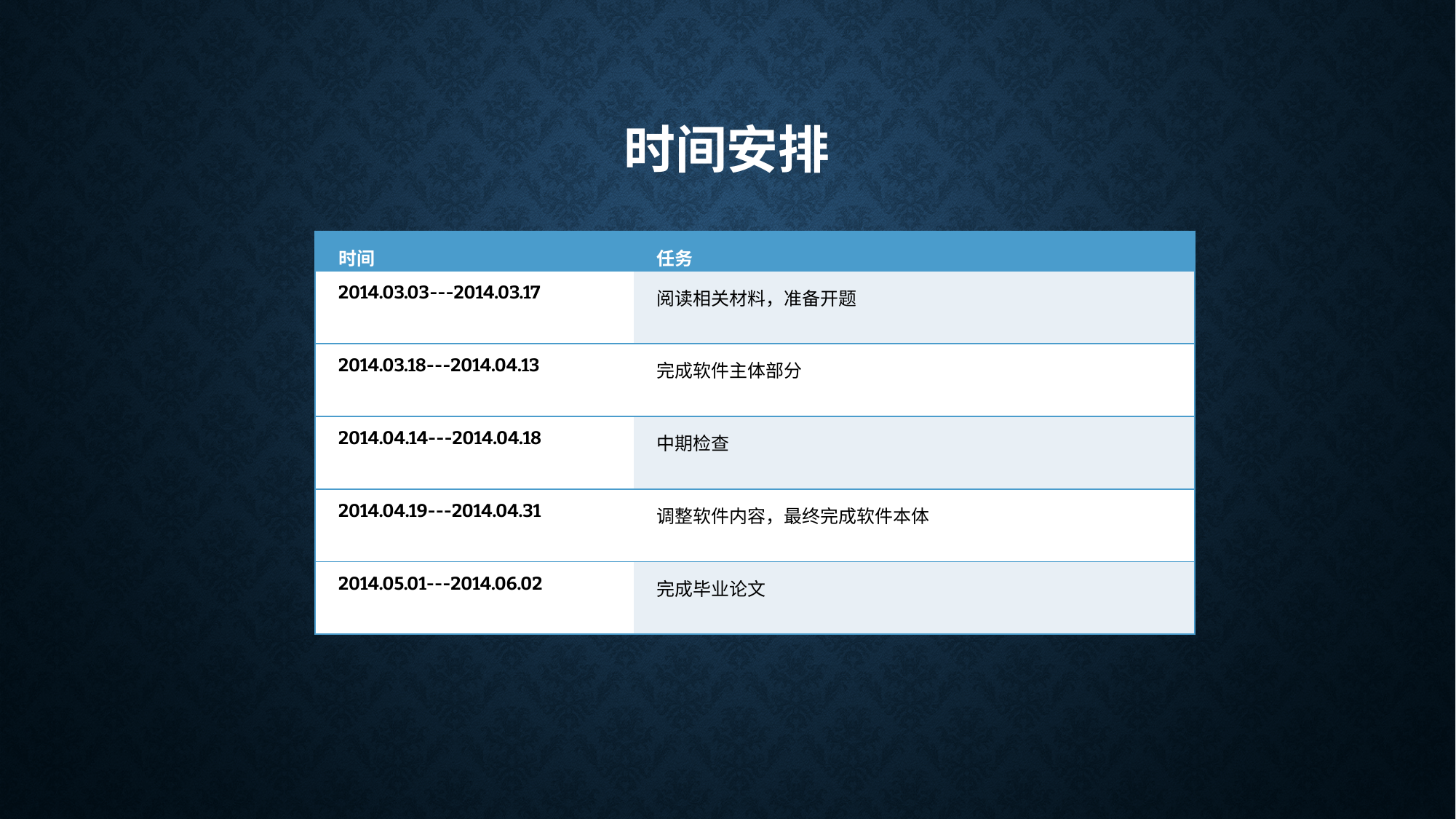

# 时间安排
| 时间 | 任务 |
| --- | --- |
| 2014.03.03---2014.03.17 | 阅读相关材料，准备开题 |
| 2014.03.18---2014.04.13 | 完成软件主体部分 |
| 2014.04.14---2014.04.18 | 中期检查 |
| 2014.04.19---2014.04.31 | 调整软件内容，最终完成软件本体 |
| 2014.05.01---2014.06.02 | 完成毕业论文 |